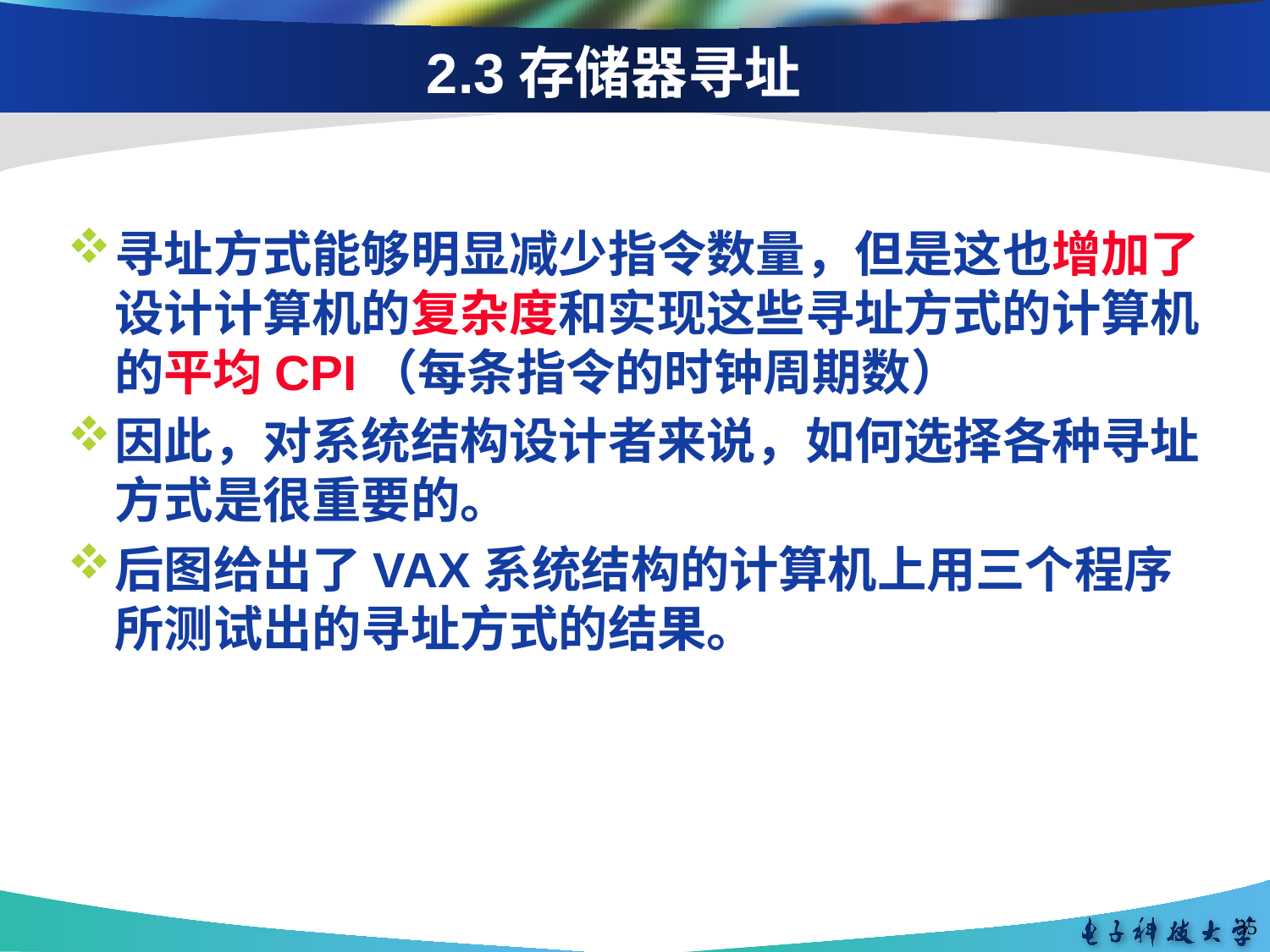

2.3存储器寻址
寻址方式能够明显减少指令数量，但是这也增加了设计计算机的复杂度和实现这些寻址方式的计算机的平均CPI（每条指令的时钟周期数）
因此，对系统结构设计者来说，如何选择各种寻址方式是很重要的。
后图给出了VAX系统结构的计算机上用三个程序所测试出的寻址方式的结果。
35